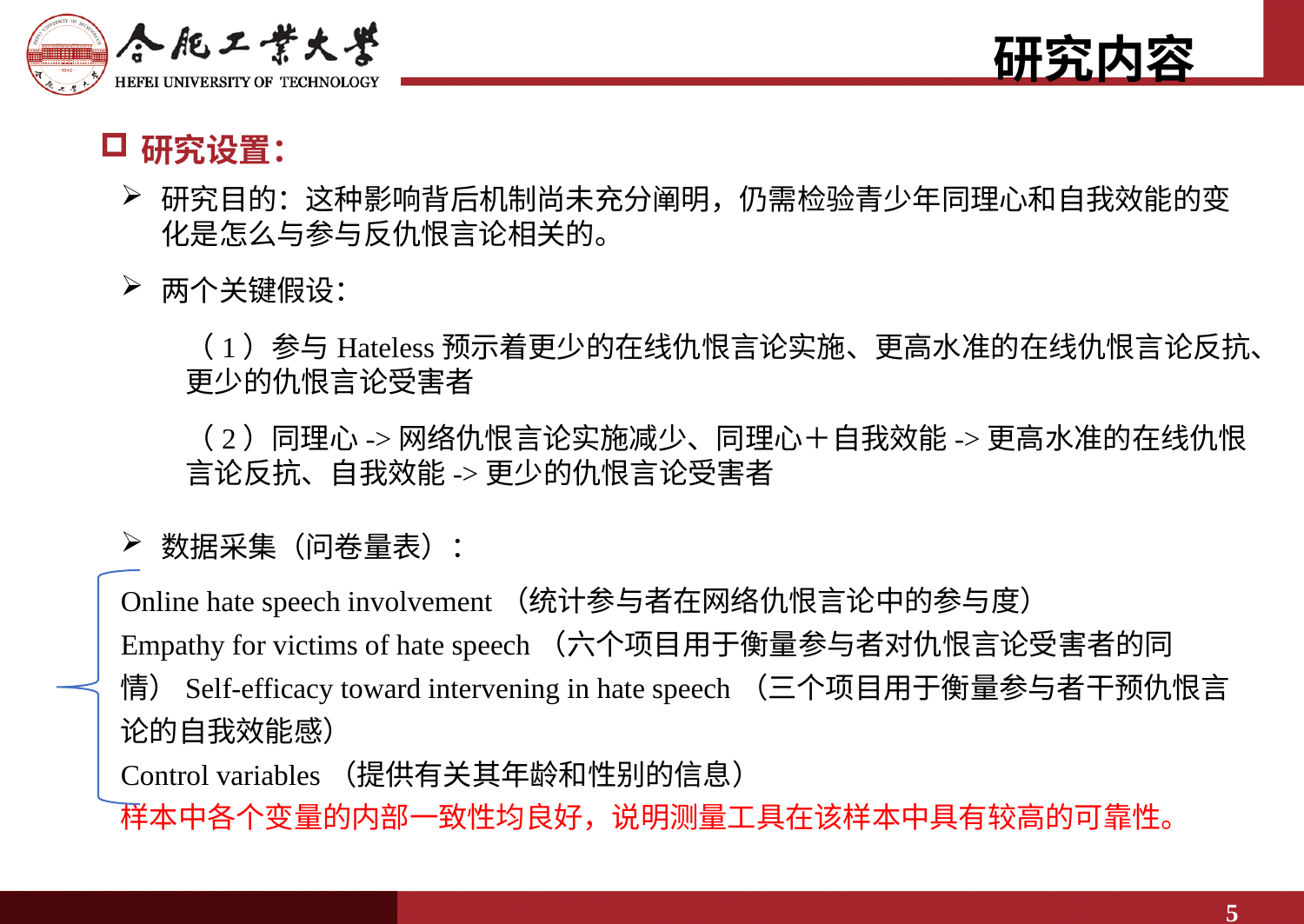

研究内容
研究设置：
研究目的：这种影响背后机制尚未充分阐明，仍需检验青少年同理心和自我效能的变化是怎么与参与反仇恨言论相关的。
两个关键假设：
（1）参与Hateless预示着更少的在线仇恨言论实施、更高水准的在线仇恨言论反抗、更少的仇恨言论受害者
（2）同理心->网络仇恨言论实施减少、同理心＋自我效能->更高水准的在线仇恨言论反抗、自我效能->更少的仇恨言论受害者
数据采集（问卷量表）：
Online hate speech involvement（统计参与者在网络仇恨言论中的参与度）
Empathy for victims of hate speech（六个项目用于衡量参与者对仇恨言论受害者的同情）Self-efficacy toward intervening in hate speech（三个项目用于衡量参与者干预仇恨言论的自我效能感）
Control variables（提供有关其年龄和性别的信息）
样本中各个变量的内部一致性均良好，说明测量工具在该样本中具有较高的可靠性。

5